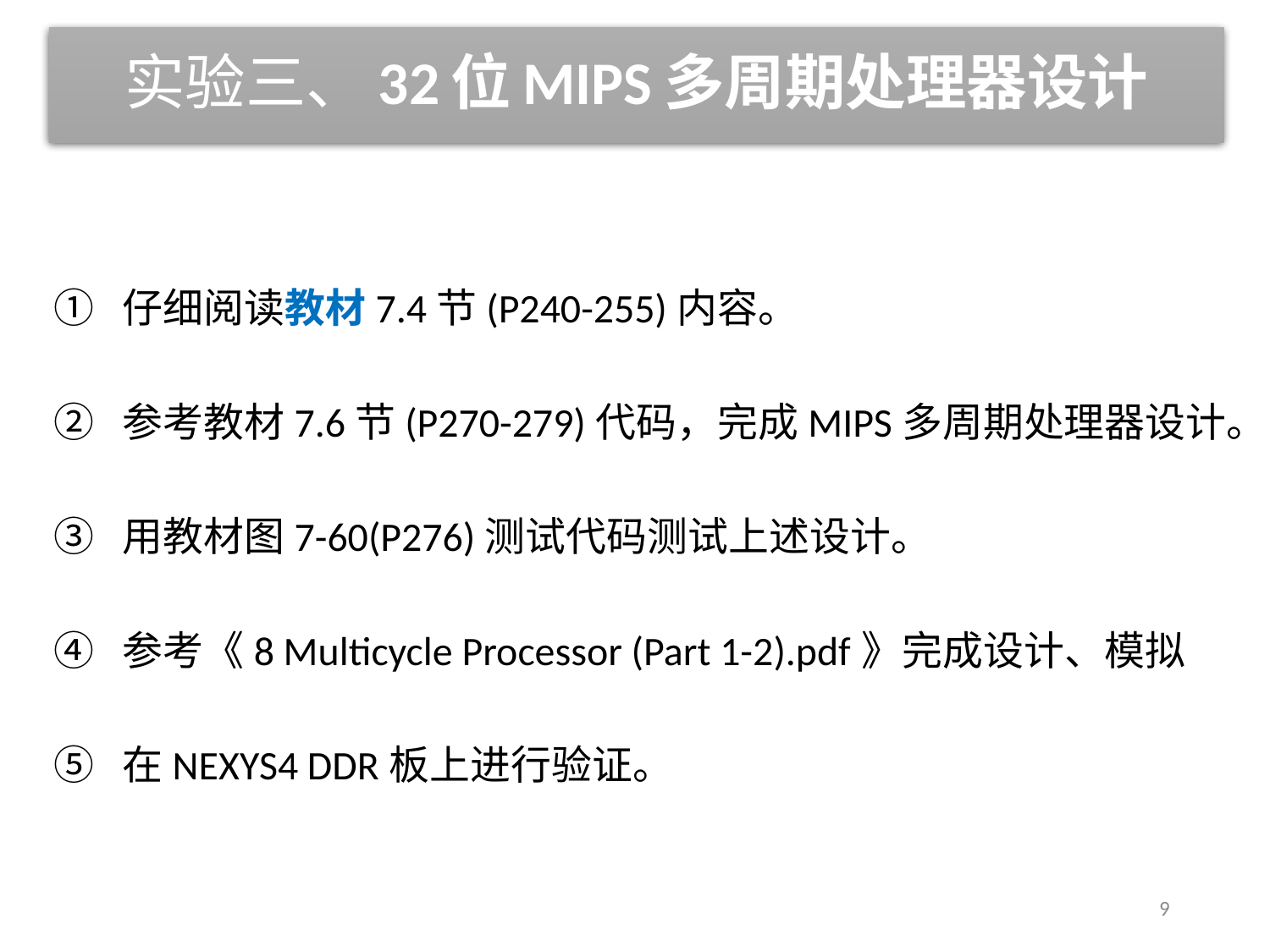

# 实验三、32位MIPS多周期处理器设计
仔细阅读教材7.4节(P240-255)内容。
参考教材7.6节(P270-279)代码，完成MIPS多周期处理器设计。
用教材图7-60(P276)测试代码测试上述设计。
参考《8 Multicycle Processor (Part 1-2).pdf》完成设计、模拟
在NEXYS4 DDR板上进行验证。
9